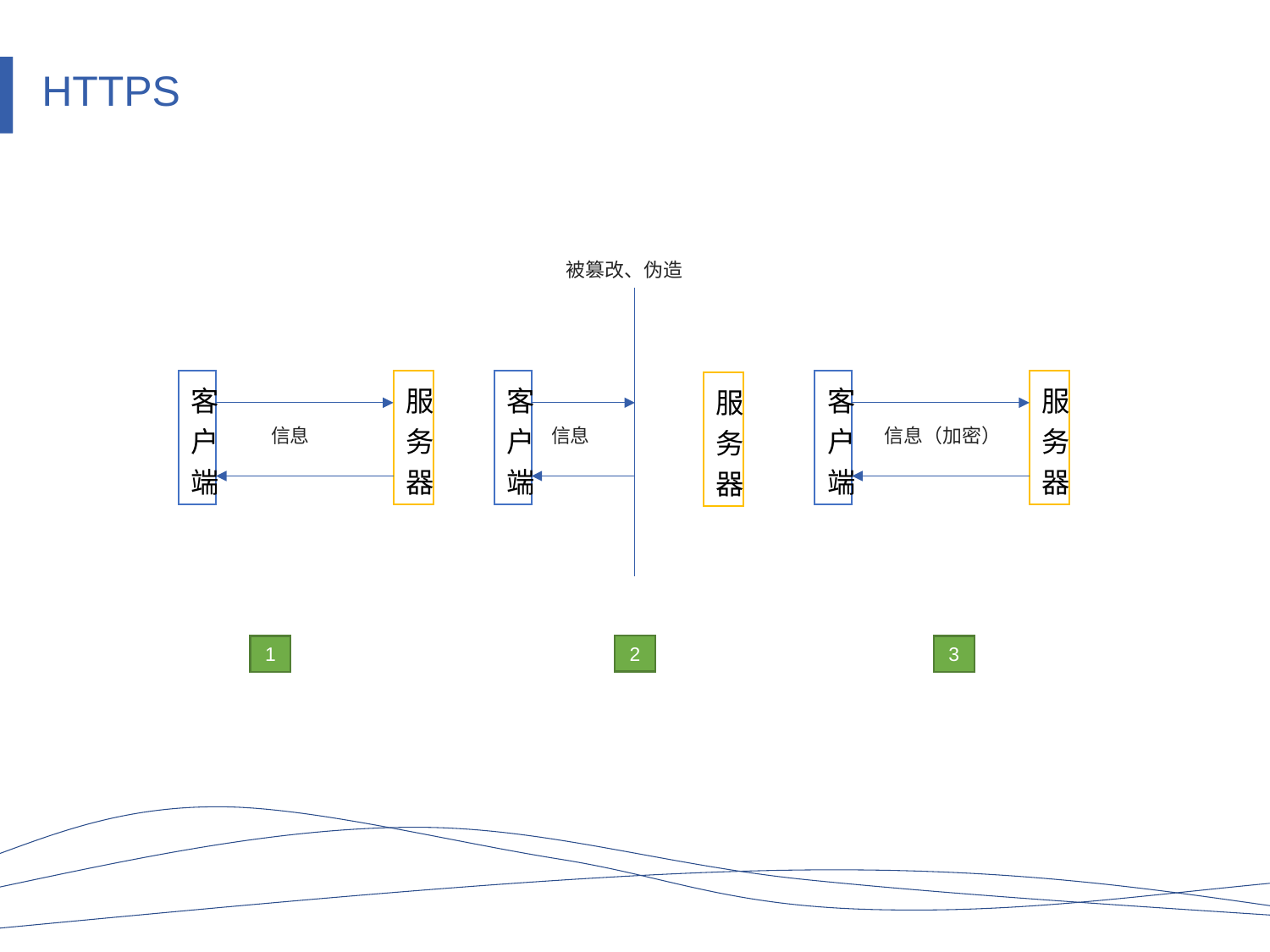

HTTPS
被篡改、伪造
客户端
服务器
客户端
客户端
服务器
服务器
信息
信息
信息（加密）
2
3
1